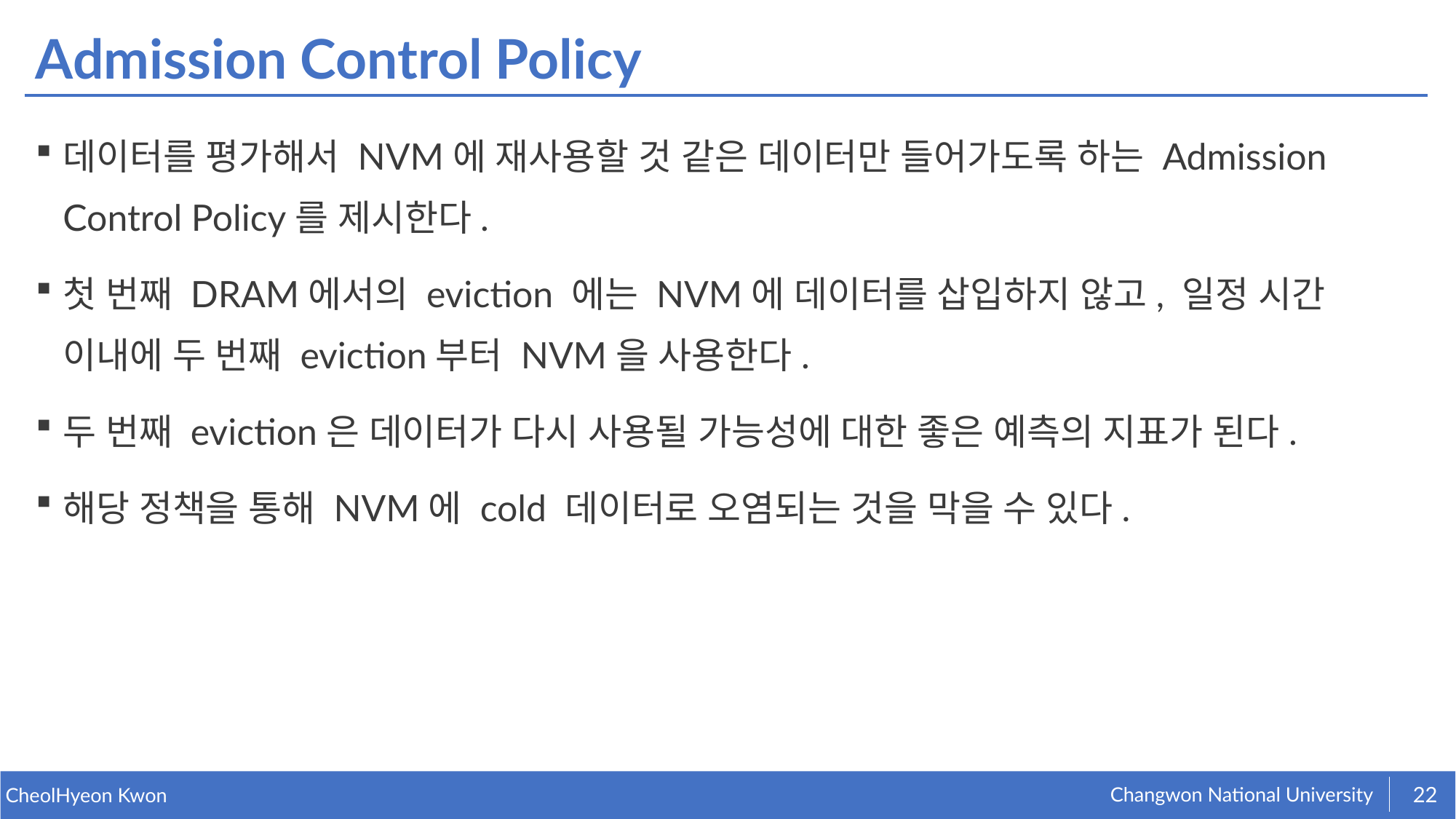

# Admission Control Policy
데이터를 평가해서 NVM에 재사용할 것 같은 데이터만 들어가도록 하는 Admission Control Policy를 제시한다.
첫 번째 DRAM에서의 eviction 에는 NVM에 데이터를 삽입하지 않고, 일정 시간 이내에 두 번째 eviction부터 NVM을 사용한다.
두 번째 eviction은 데이터가 다시 사용될 가능성에 대한 좋은 예측의 지표가 된다.
해당 정책을 통해 NVM에 cold 데이터로 오염되는 것을 막을 수 있다.
22